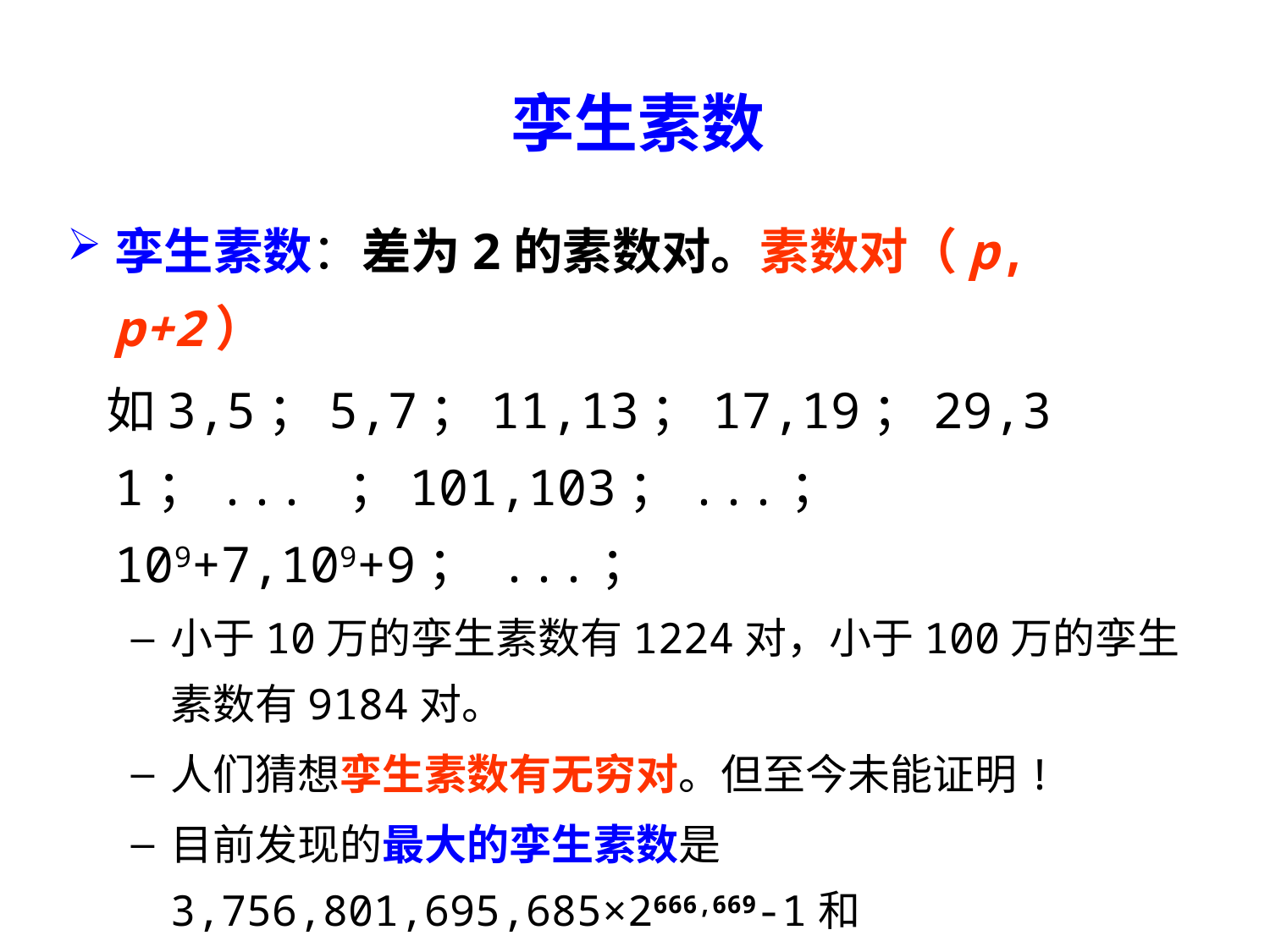

孪生素数
孪生素数：差为2的素数对。素数对（p, p+2）
   如3,5；5,7；11,13；17,19；29,31；... ；101,103；...；109+7,109+9； ...；
小于10万的孪生素数有1224对，小于100万的孪生素数有9184对。
人们猜想孪生素数有无穷对。但至今未能证明!
目前发现的最大的孪生素数是3,756,801,695,685×2666,669-1和3,756,801,695,685×2666,669+1